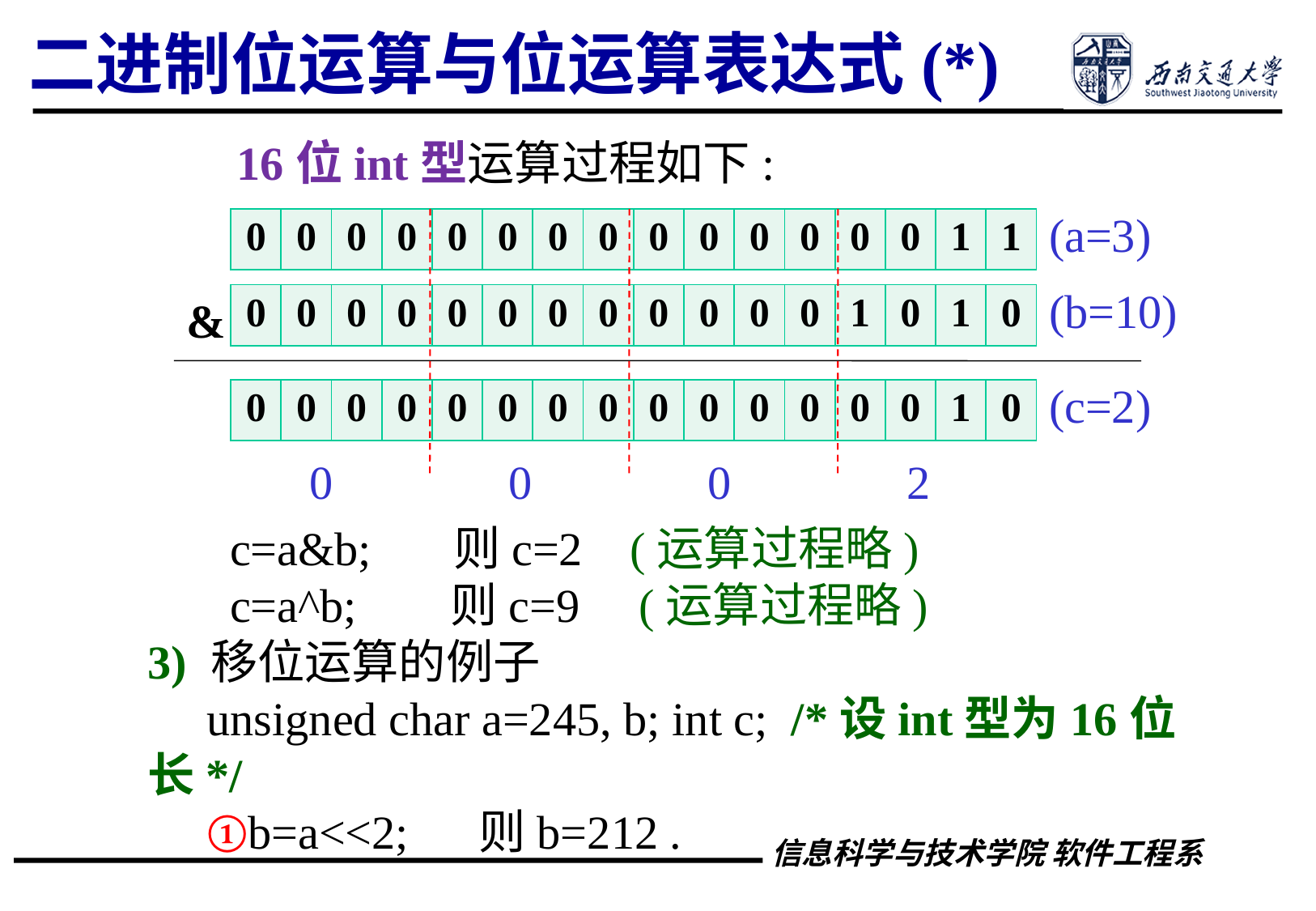

二进制位运算与位运算表达式(*)
        16位int型运算过程如下:
(a=3)
| 0 | 0 | 0 | 0 | 0 | 0 | 0 | 0 | 0 | 0 | 0 | 0 | 0 | 0 | 1 | 1 |
| --- | --- | --- | --- | --- | --- | --- | --- | --- | --- | --- | --- | --- | --- | --- | --- |
(b=10)
| 0 | 0 | 0 | 0 | 0 | 0 | 0 | 0 | 0 | 0 | 0 | 0 | 1 | 0 | 1 | 0 |
| --- | --- | --- | --- | --- | --- | --- | --- | --- | --- | --- | --- | --- | --- | --- | --- |
&
(c=2)
| 0 | 0 | 0 | 0 | 0 | 0 | 0 | 0 | 0 | 0 | 0 | 0 | 0 | 0 | 1 | 0 |
| --- | --- | --- | --- | --- | --- | --- | --- | --- | --- | --- | --- | --- | --- | --- | --- |
0
0
0
2
       c=a&b;      则c=2    (运算过程略)
       c=a^b;       则c=9     (运算过程略)
3) 移位运算的例子
     unsigned char a=245, b; int c;  /*设int型为16位长*/
     ①b=a<<2;     则b=212 .